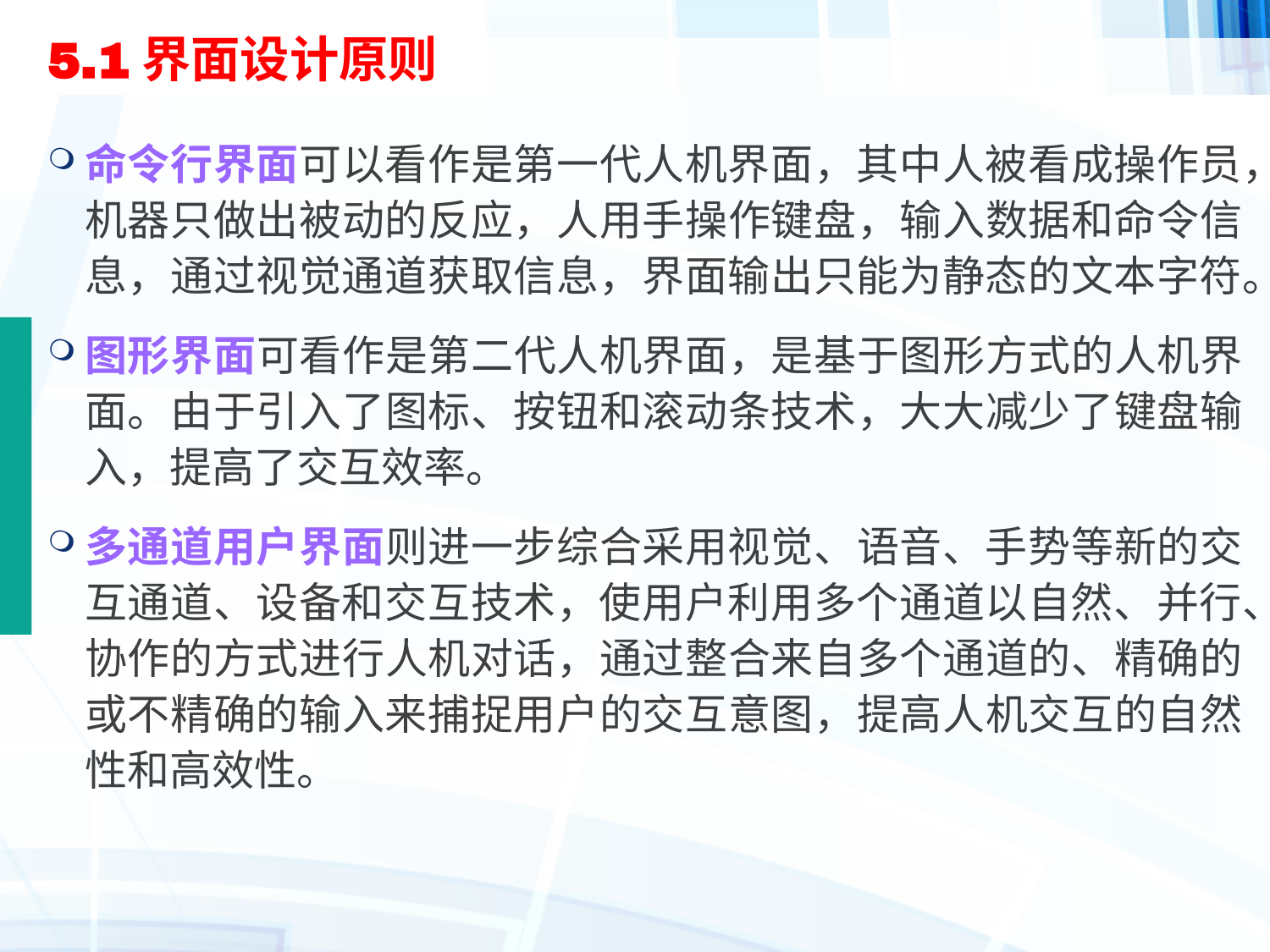

# 5.1界面设计原则
命令行界面可以看作是第一代人机界面，其中人被看成操作员，机器只做出被动的反应，人用手操作键盘，输入数据和命令信息，通过视觉通道获取信息，界面输出只能为静态的文本字符。
图形界面可看作是第二代人机界面，是基于图形方式的人机界面。由于引入了图标、按钮和滚动条技术，大大减少了键盘输入，提高了交互效率。
多通道用户界面则进一步综合采用视觉、语音、手势等新的交互通道、设备和交互技术，使用户利用多个通道以自然、并行、协作的方式进行人机对话，通过整合来自多个通道的、精确的或不精确的输入来捕捉用户的交互意图，提高人机交互的自然性和高效性。